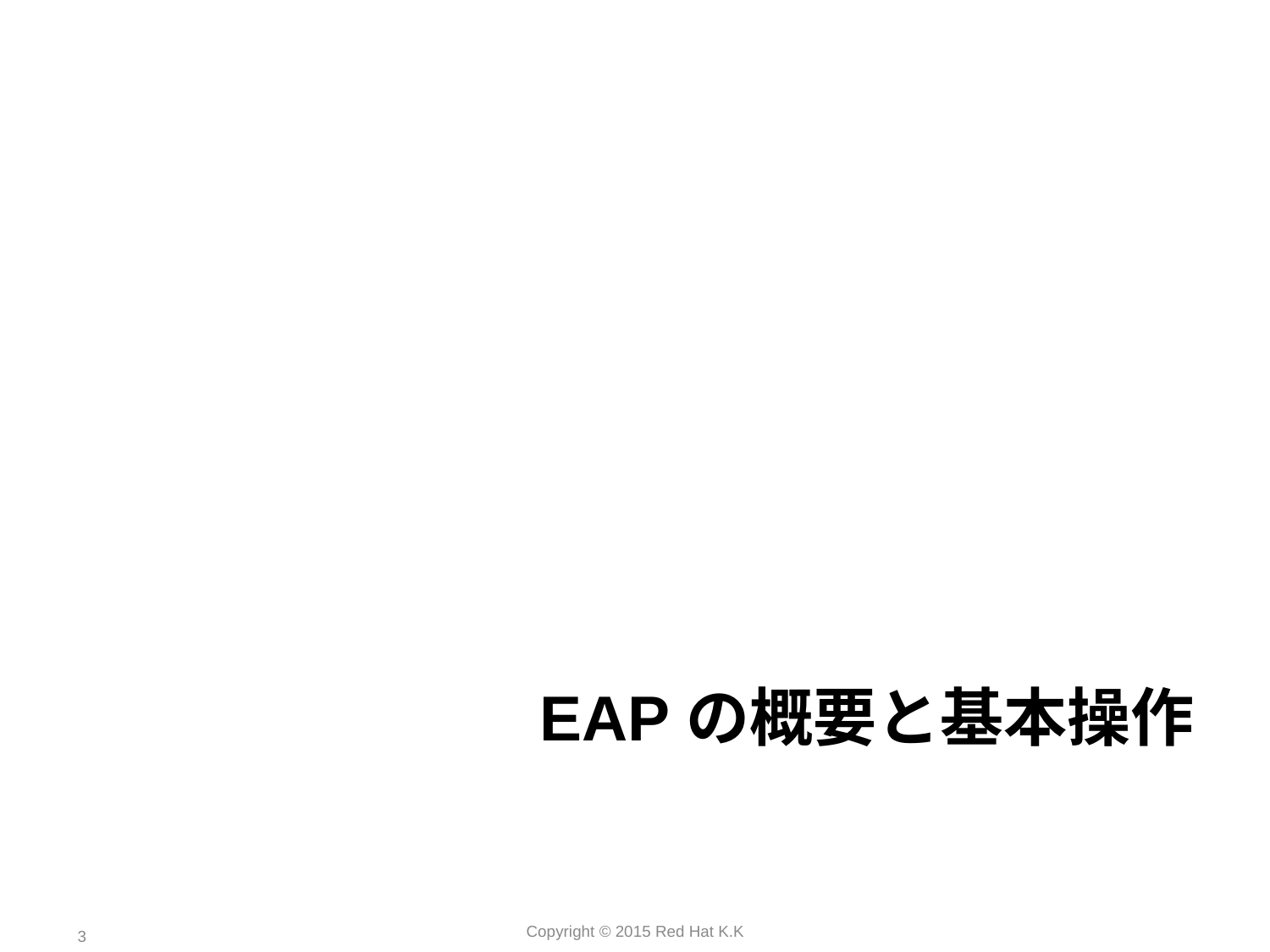

# EAPの概要と基本操作
3
Copyright © 2015 Red Hat K.K